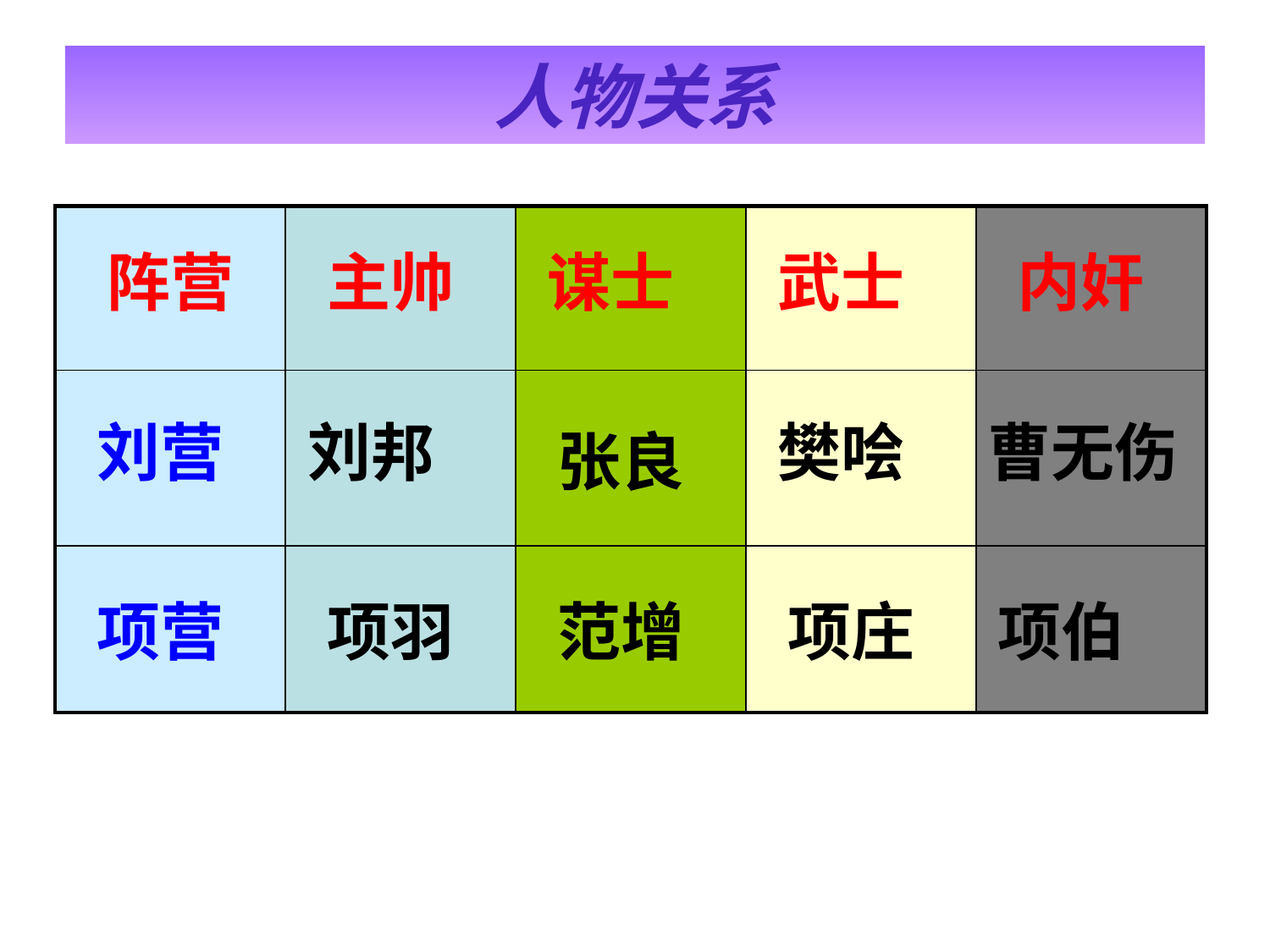

人物关系
|  |  |  |  |  |
| --- | --- | --- | --- | --- |
|  |  |  |  |  |
|  |  |  |  |  |
阵营
主帅
谋士
武士
内奸
刘营
刘邦
樊哙
曹无伤
张良
项营
项羽
范增
项庄
项伯